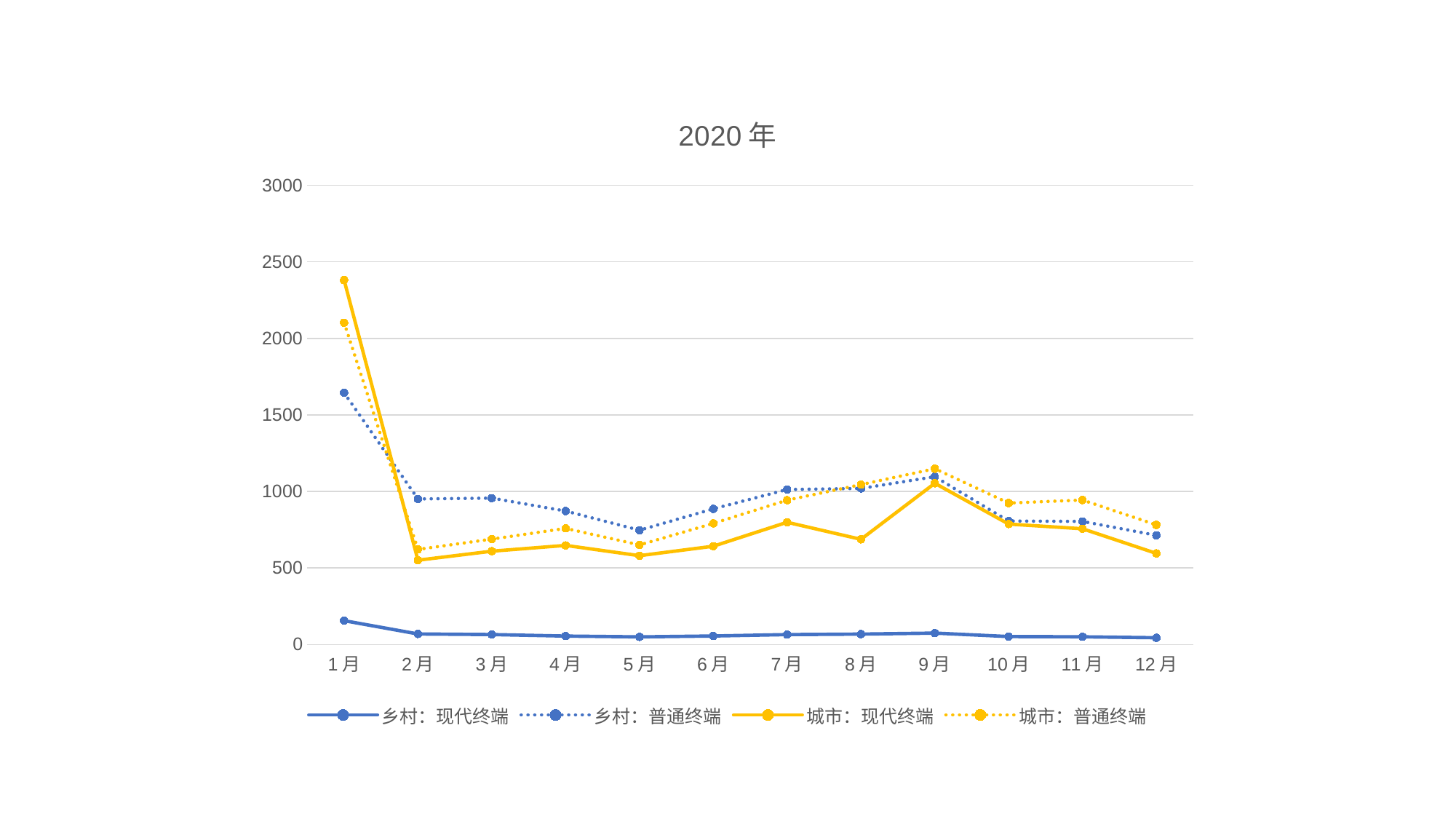

### Chart: 2020年

| Category | 乡村：现代终端 | 乡村：普通终端 | 城市：现代终端 | 城市：普通终端 |
|---|---|---|---|---|
| 1月 | 155.8064 | 1644.5018 | 2381.082 | 2102.588 |
| 2月 | 68.9792 | 950.6508 | 550.7798 | 621.4386 |
| 3月 | 64.9432 | 956.4634 | 609.5728 | 688.524 |
| 4月 | 55.1056 | 871.8896 | 647.3282 | 758.5248 |
| 5月 | 49.7896 | 746.8688 | 580.1842 | 650.5044 |
| 6月 | 55.8434 | 885.9946 | 642.1862 | 791.1042 |
| 7月 | 64.727 | 1012.563 | 798.5258 | 942.7468 |
| 8月 | 68.0028 | 1019.406 | 686.9892 | 1044.5672 |
| 9月 | 74.4262 | 1096.1188 | 1053.2404 | 1148.5212 |
| 10月 | 52.0126 | 806.655 | 786.8066 | 924.0634 |
| 11月 | 50.5098 | 804.0228 | 756.011 | 943.8104 |
| 12月 | 44.1304 | 713.4584 | 595.2404 | 781.4443 |